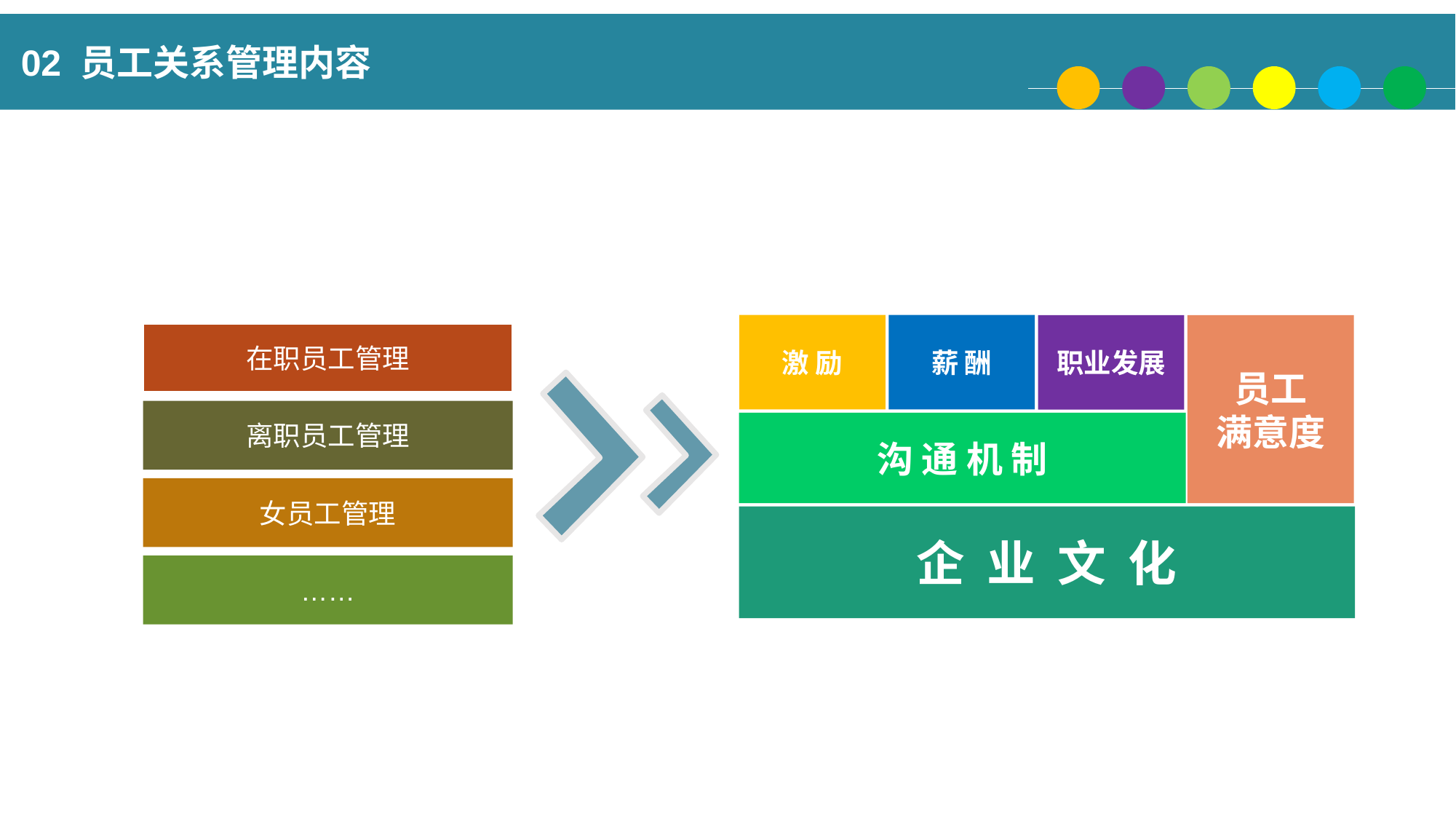

02 员工关系管理内容

激 励
薪 酬
职业发展
员工
满意度
在职员工管理

离职员工管理
沟 通 机 制
女员工管理
企  业  文  化
……
8